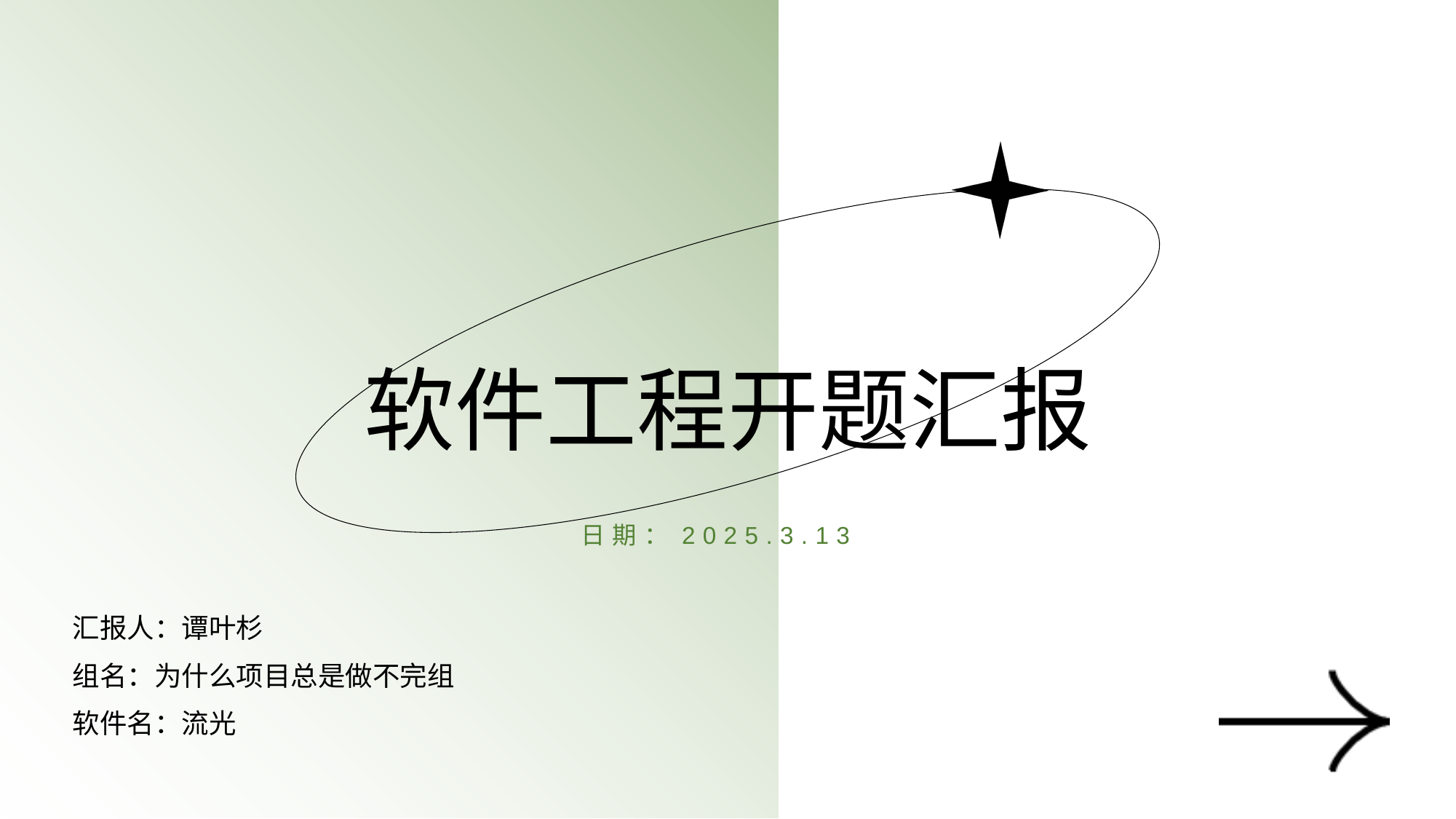

软件工程开题汇报

日期：2025.3.13
汇报人：谭叶杉
组名：为什么项目总是做不完组
软件名：流光